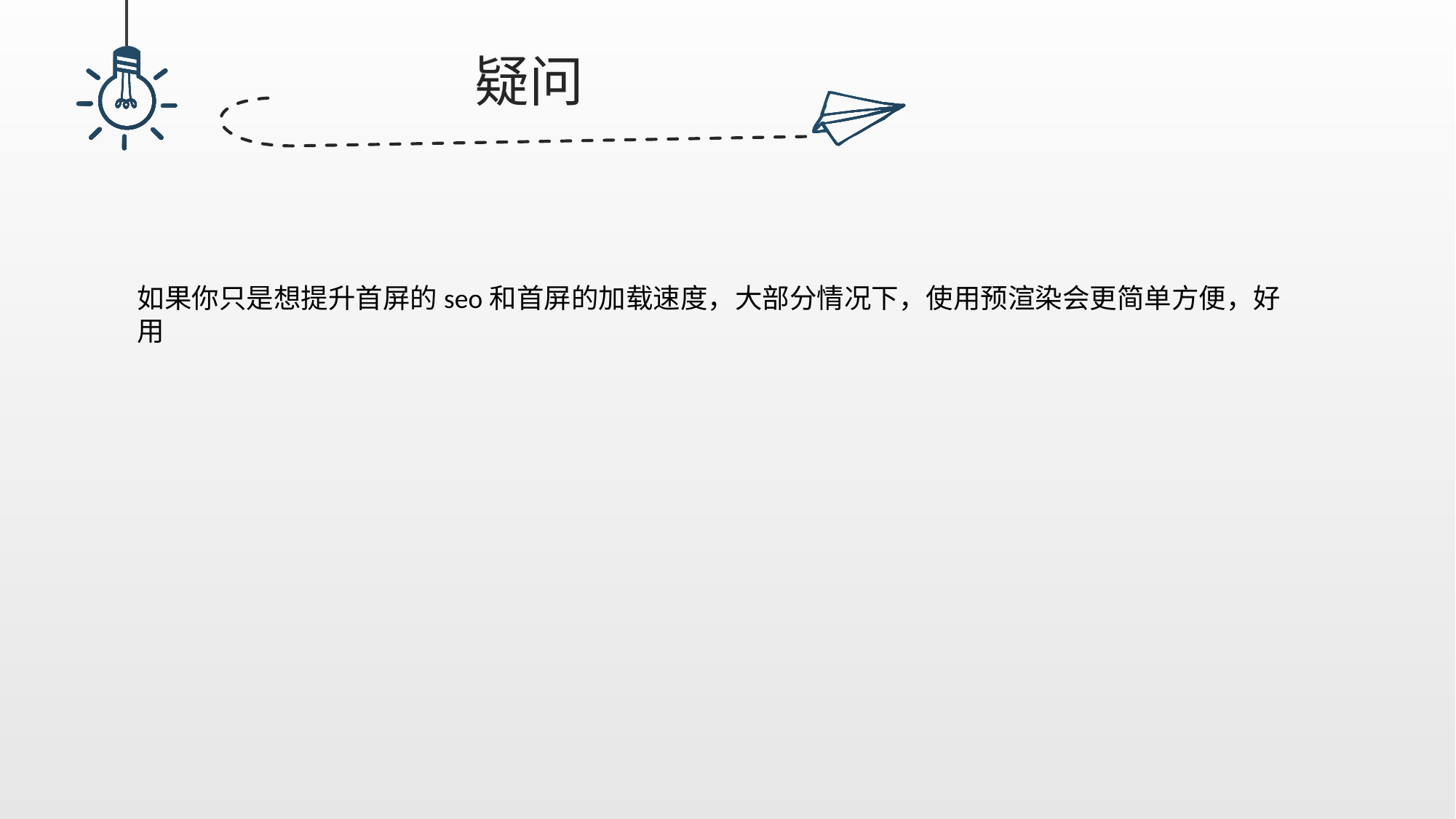

疑问

如果你只是想提升首屏的seo和首屏的加载速度，大部分情况下，使用预渲染会更简单方便，好用